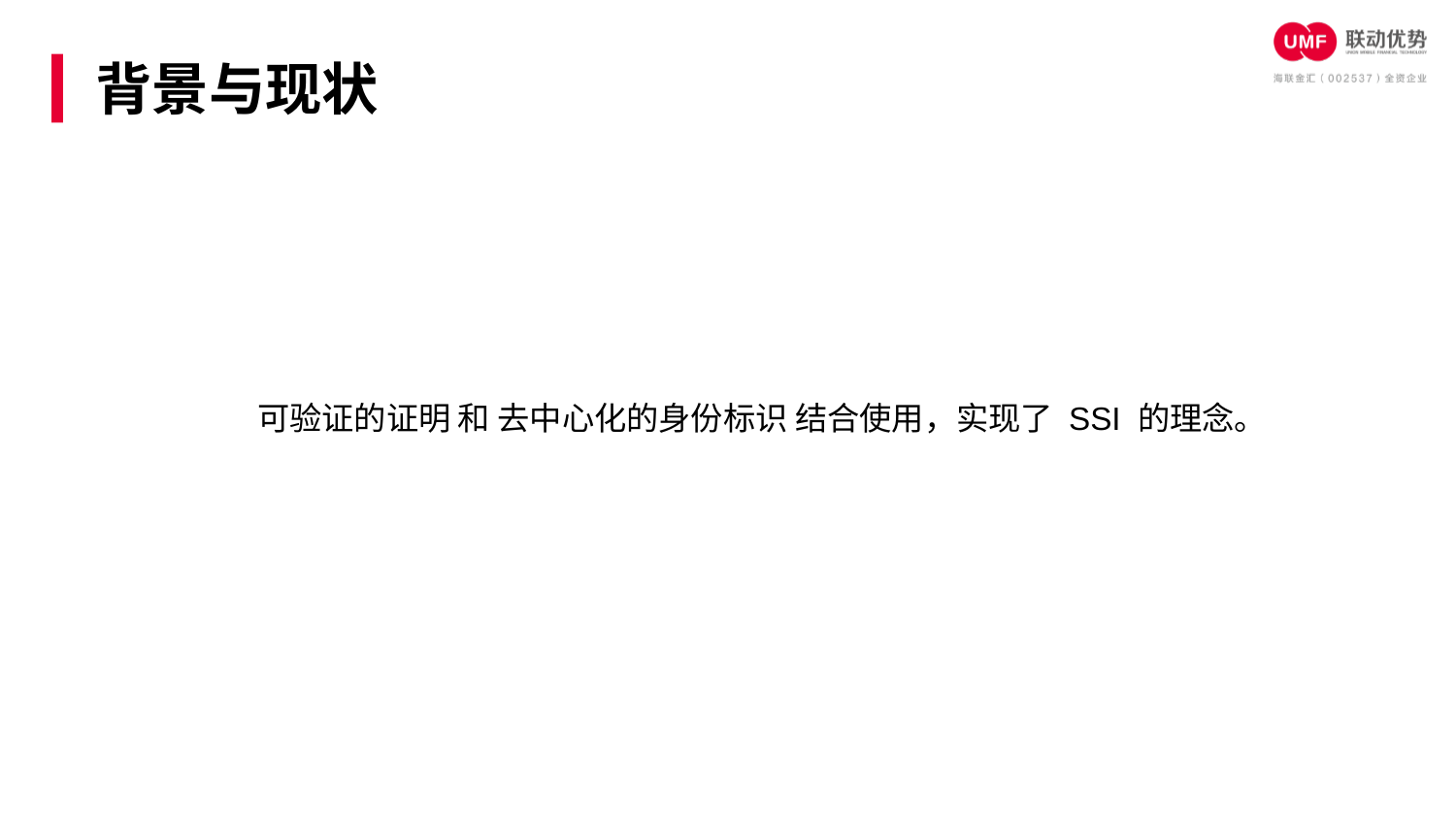

背景与现状
可验证的证明 和 去中心化的身份标识 结合使用，实现了 SSI 的理念。